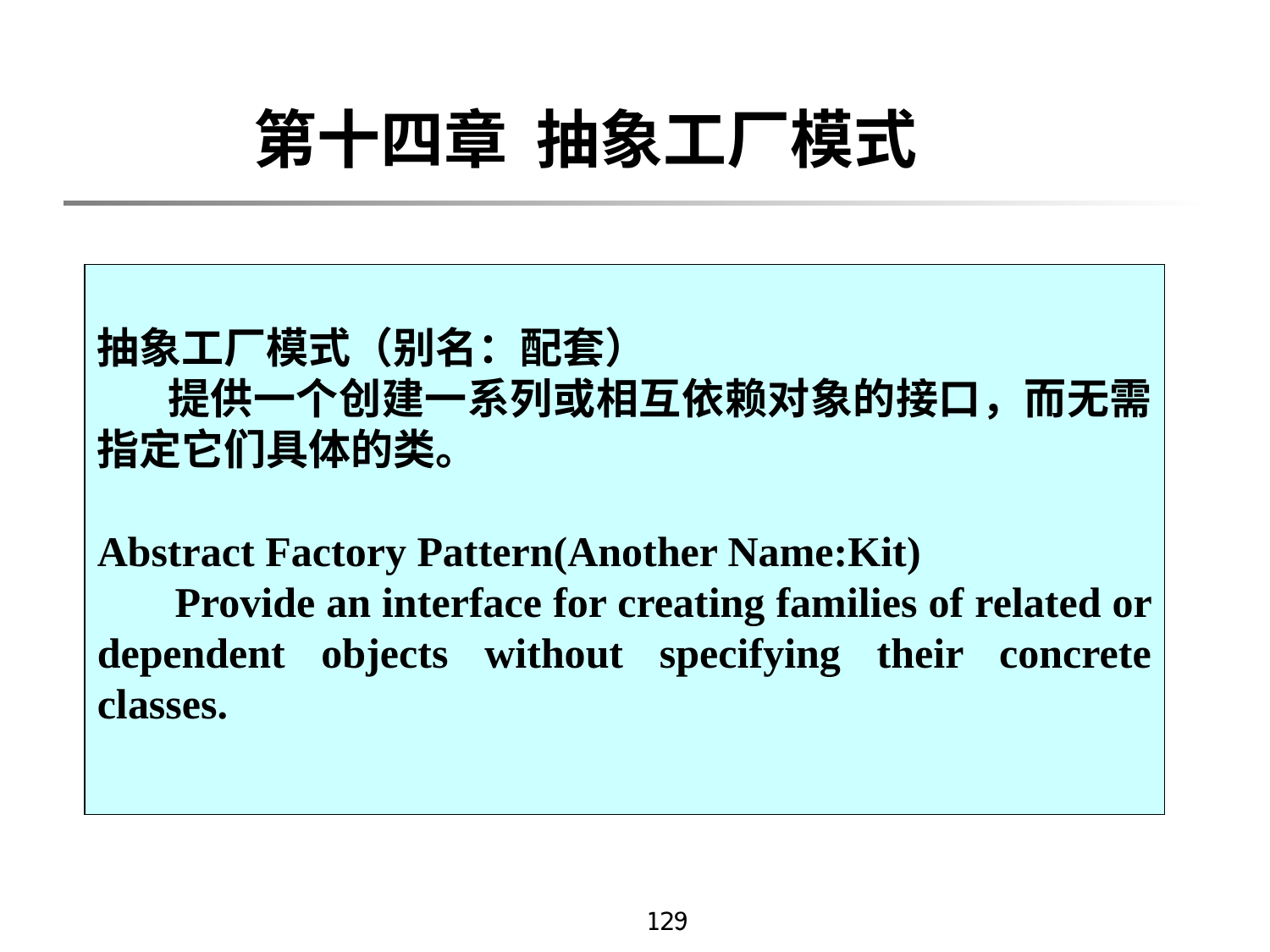

# 第十四章  抽象工厂模式

抽象工厂模式（别名：配套）
      提供一个创建一系列或相互依赖对象的接口，而无需指定它们具体的类。

Abstract Factory Pattern(Another Name:Kit)
       Provide an interface for creating families of related or dependent objects without specifying their concrete classes.

129